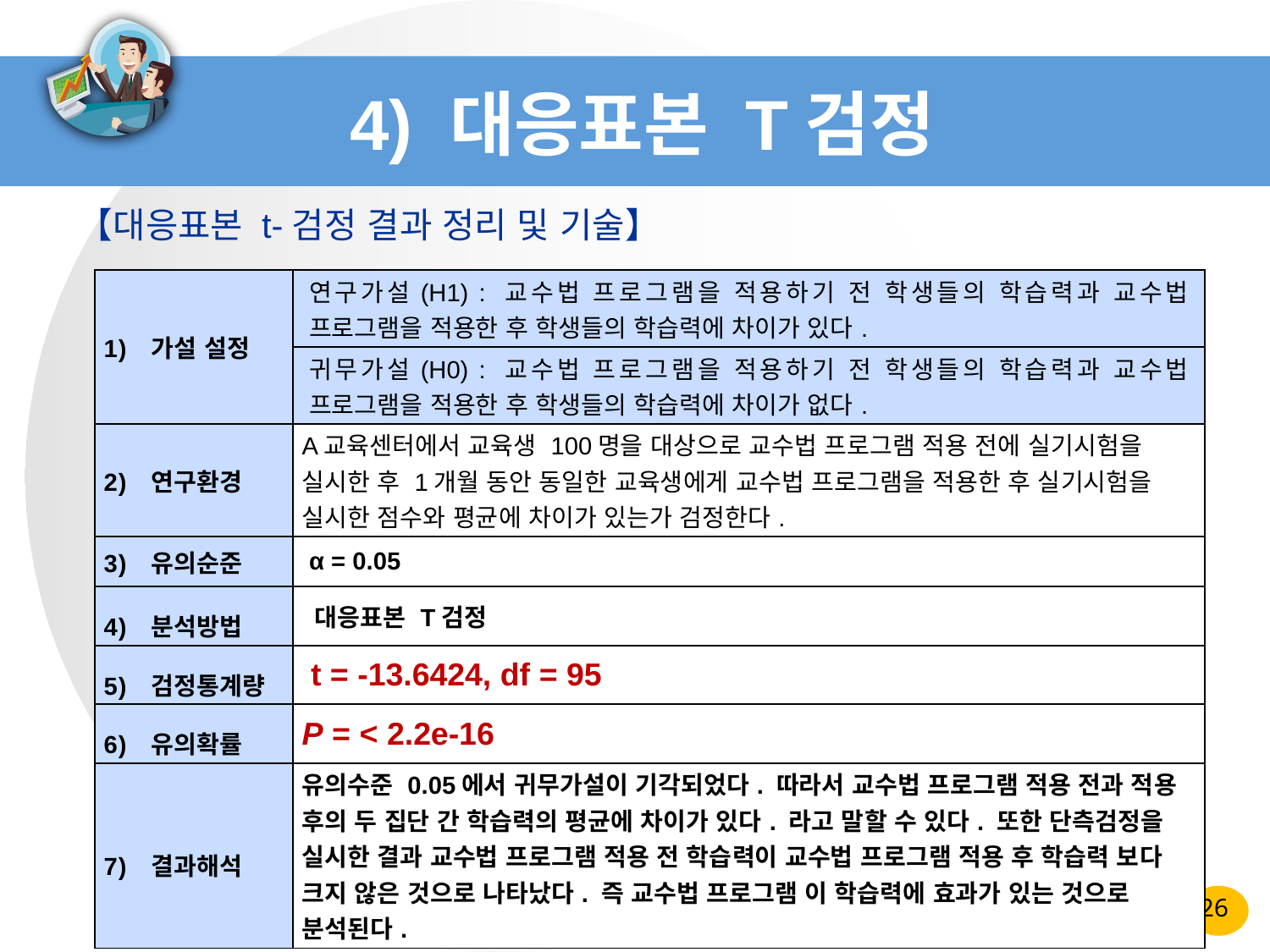

# 4) 대응표본 T검정
【대응표본 t-검정 결과 정리 및 기술】
| 가설 설정 | 연구가설(H1) : 교수법 프로그램을 적용하기 전 학생들의 학습력과 교수법 프로그램을 적용한 후 학생들의 학습력에 차이가 있다. |
| --- | --- |
|  | 귀무가설(H0) : 교수법 프로그램을 적용하기 전 학생들의 학습력과 교수법 프로그램을 적용한 후 학생들의 학습력에 차이가 없다. |
| 연구환경 | A교육센터에서 교육생 100명을 대상으로 교수법 프로그램 적용 전에 실기시험을 실시한 후 1개월 동안 동일한 교육생에게 교수법 프로그램을 적용한 후 실기시험을 실시한 점수와 평균에 차이가 있는가 검정한다. |
| 유의순준 | α = 0.05 |
| 분석방법 | 대응표본 T검정 |
| 검정통계량 | t = -13.6424, df = 95 |
| 유의확률 | P = < 2.2e-16 |
| 결과해석 | 유의수준 0.05에서 귀무가설이 기각되었다. 따라서 교수법 프로그램 적용 전과 적용 후의 두 집단 간 학습력의 평균에 차이가 있다. 라고 말할 수 있다. 또한 단측검정을 실시한 결과 교수법 프로그램 적용 전 학습력이 교수법 프로그램 적용 후 학습력 보다 크지 않은 것으로 나타났다. 즉 교수법 프로그램 이 학습력에 효과가 있는 것으로 분석된다. |
26